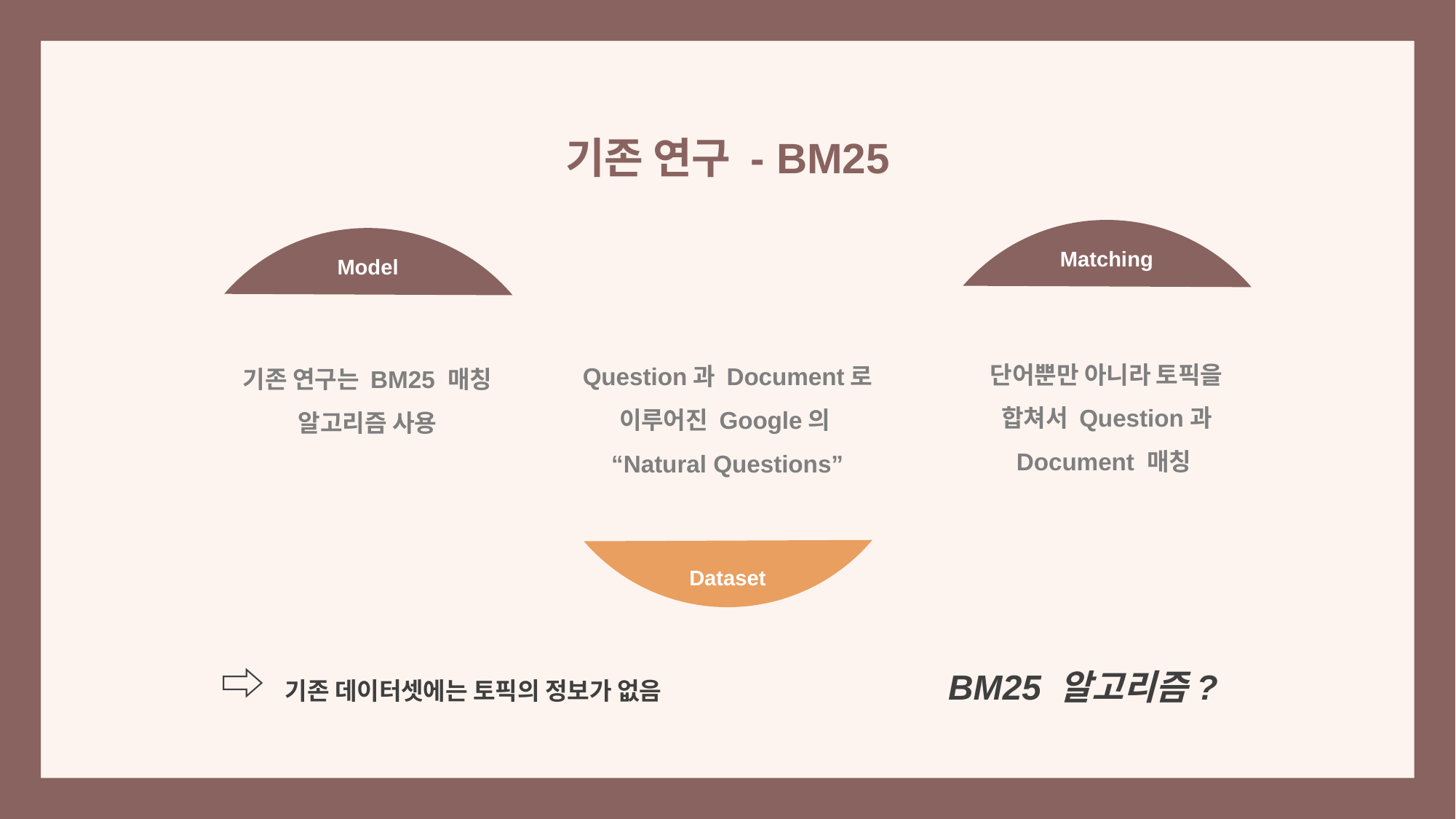

기존 연구 - BM25

Matching

Model

Dataset
단어뿐만 아니라 토픽을 합쳐서 Question과 Document 매칭
Question과 Document로 이루어진 Google의
“Natural Questions”
기존 연구는 BM25 매칭 알고리즘 사용
⇨ 기존 데이터셋에는 토픽의 정보가 없음
BM25 알고리즘?